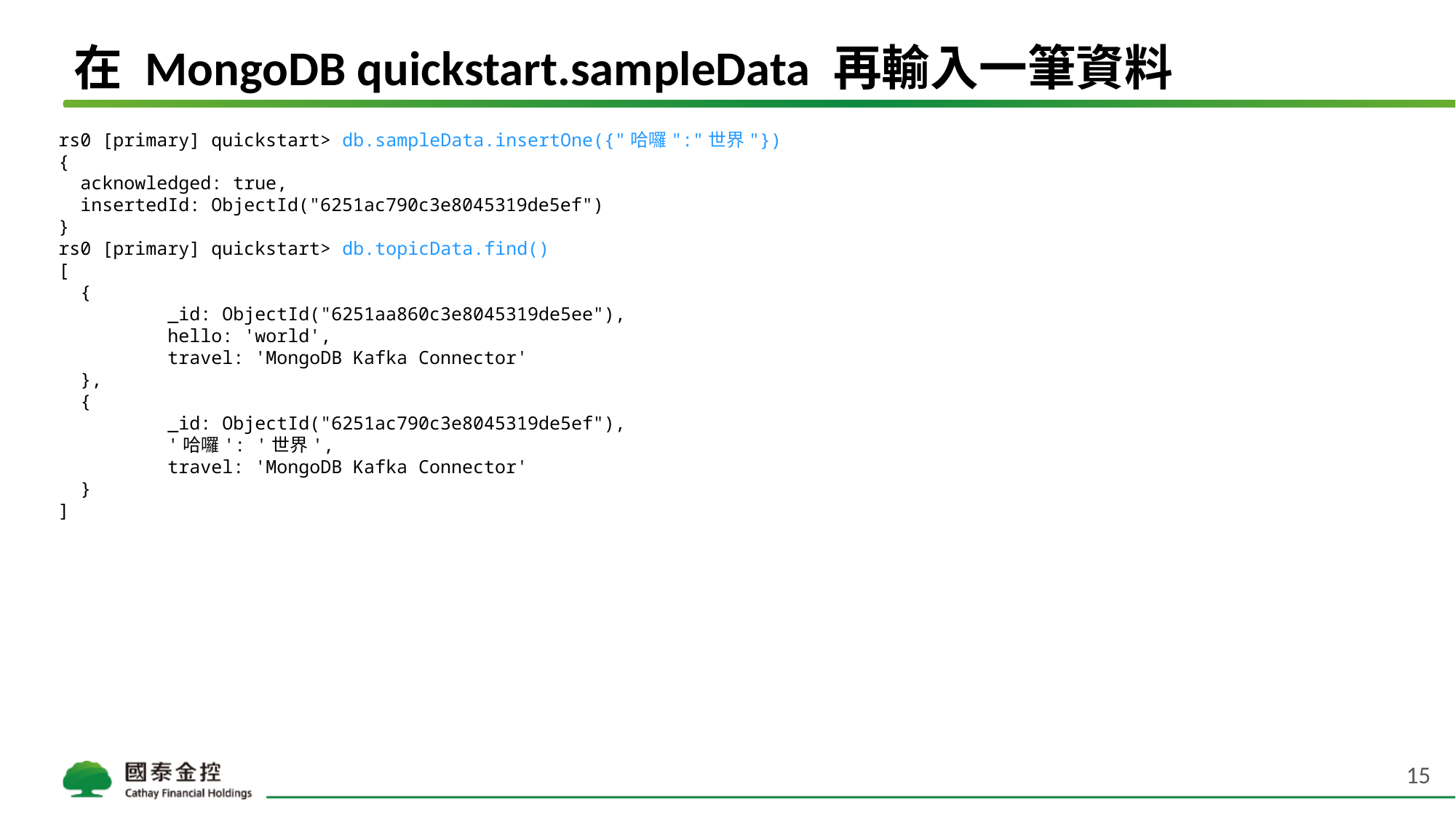

# 在 MongoDB quickstart.sampleData 再輸入一筆資料
rs0 [primary] quickstart> db.sampleData.insertOne({"哈囉":"世界"})
{
  acknowledged: true,
  insertedId: ObjectId("6251ac790c3e8045319de5ef")
}
rs0 [primary] quickstart> db.topicData.find()
[
  {
	_id: ObjectId("6251aa860c3e8045319de5ee"),
	hello: 'world',
	travel: 'MongoDB Kafka Connector'
  },
  {
	_id: ObjectId("6251ac790c3e8045319de5ef"),
	'哈囉': '世界',
	travel: 'MongoDB Kafka Connector'
  }
]